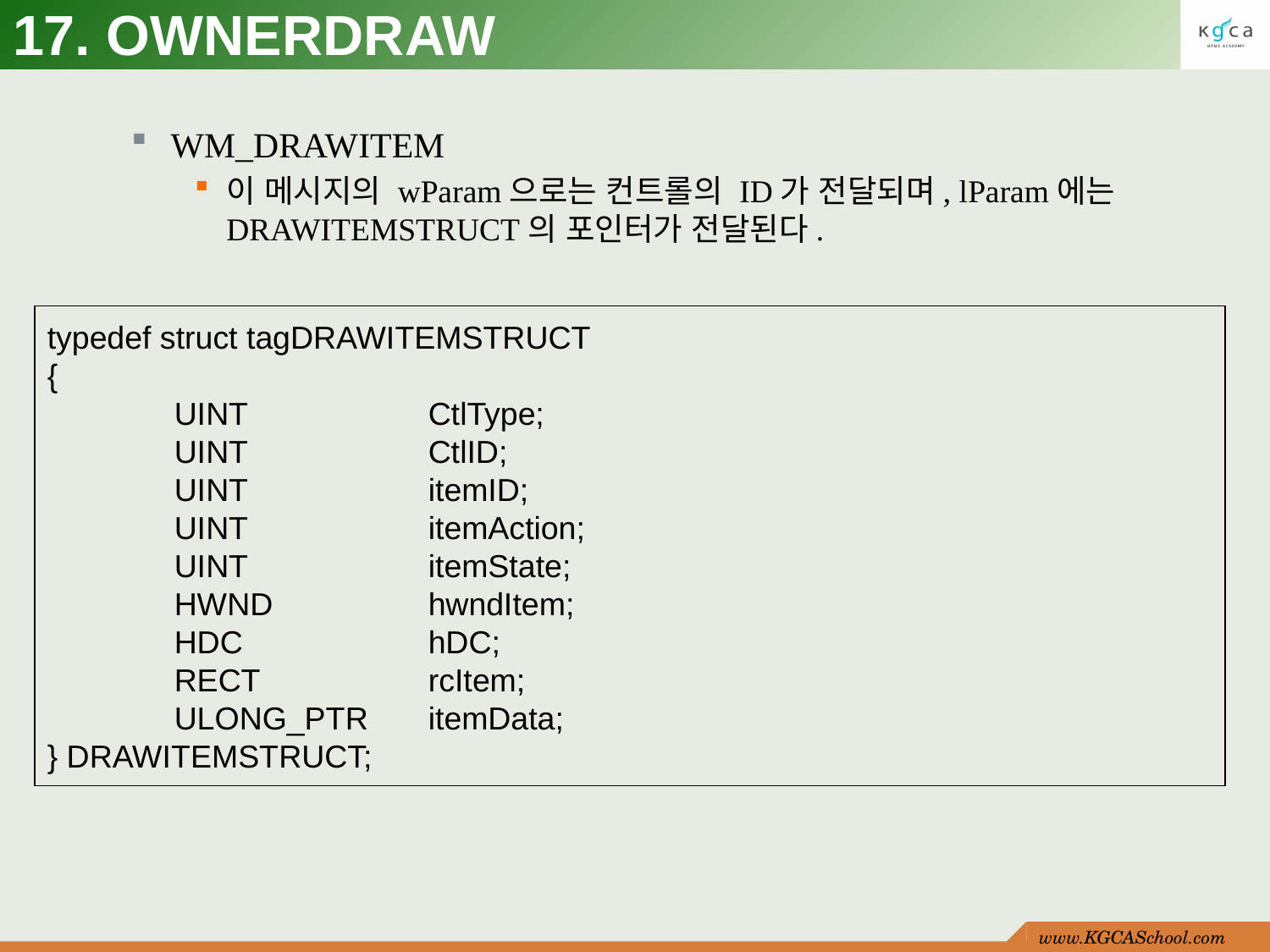

# 17. OWNERDRAW
WM_DRAWITEM
이 메시지의 wParam으로는 컨트롤의 ID가 전달되며, lParam에는 DRAWITEMSTRUCT의 포인터가 전달된다.
typedef struct tagDRAWITEMSTRUCT
{
	UINT 		CtlType;
	UINT 		CtlID;
	UINT 		itemID;
	UINT 		itemAction;
	UINT 		itemState;
	HWND 		hwndItem;
	HDC 		hDC;
	RECT 		rcItem;
	ULONG_PTR 	itemData;
} DRAWITEMSTRUCT;